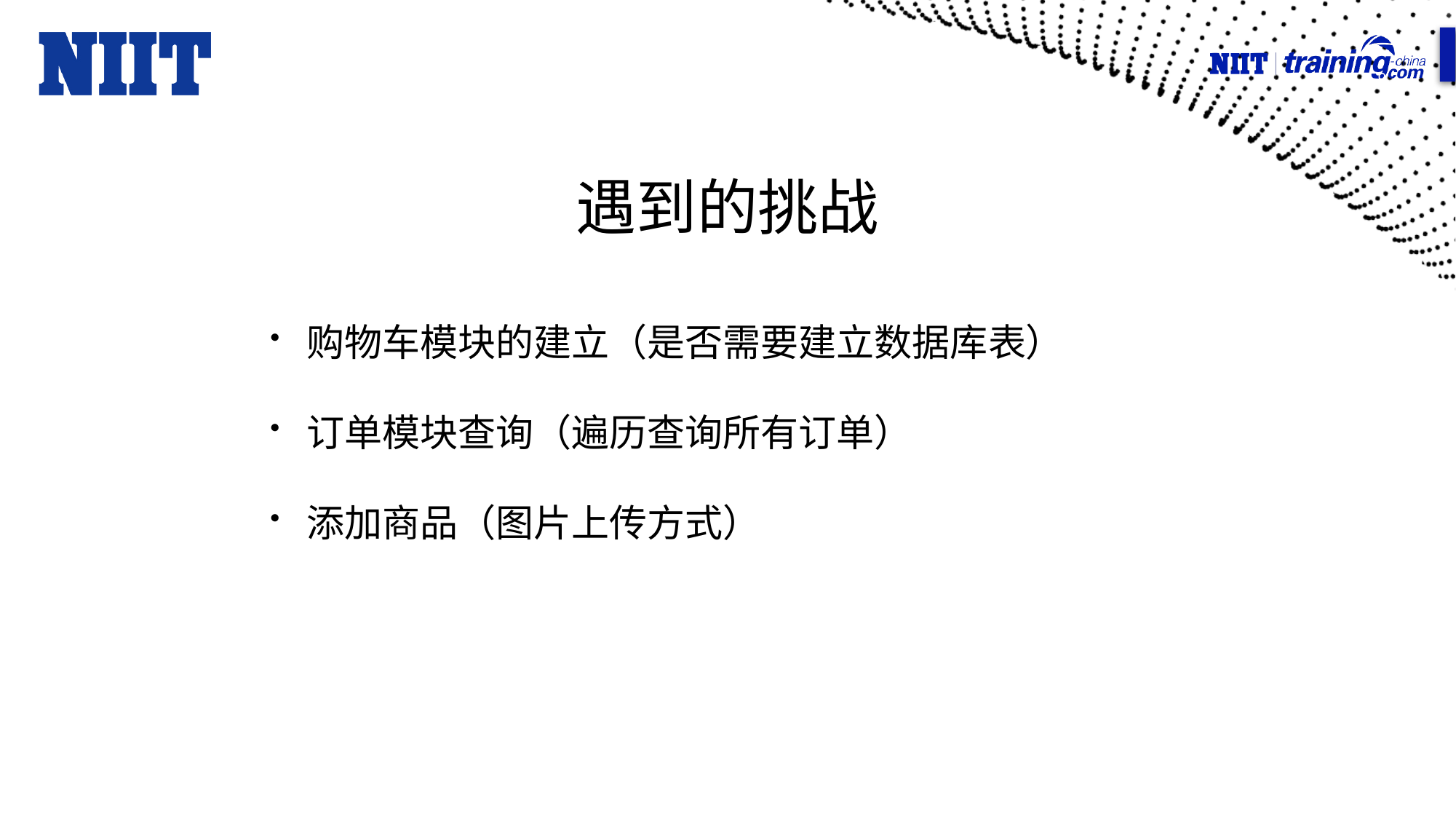

# 遇到的挑战
购物车模块的建立（是否需要建立数据库表）
订单模块查询（遍历查询所有订单）
添加商品（图片上传方式）